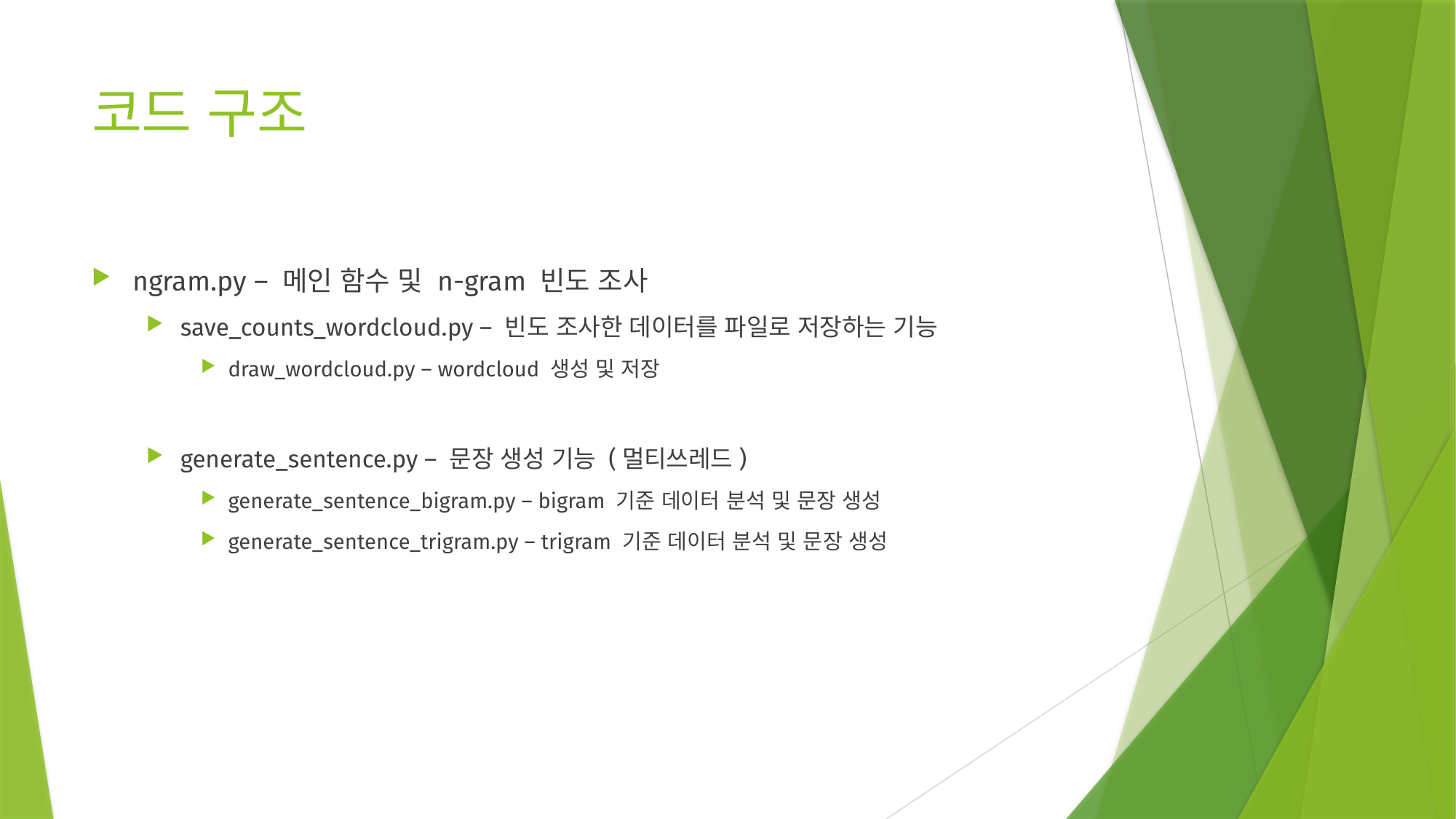

# 코드 구조
ngram.py – 메인 함수 및 n-gram 빈도 조사
save_counts_wordcloud.py – 빈도 조사한 데이터를 파일로 저장하는 기능
draw_wordcloud.py – wordcloud 생성 및 저장

generate_sentence.py – 문장 생성 기능 (멀티쓰레드)
generate_sentence_bigram.py – bigram 기준 데이터 분석 및 문장 생성
generate_sentence_trigram.py – trigram 기준 데이터 분석 및 문장 생성